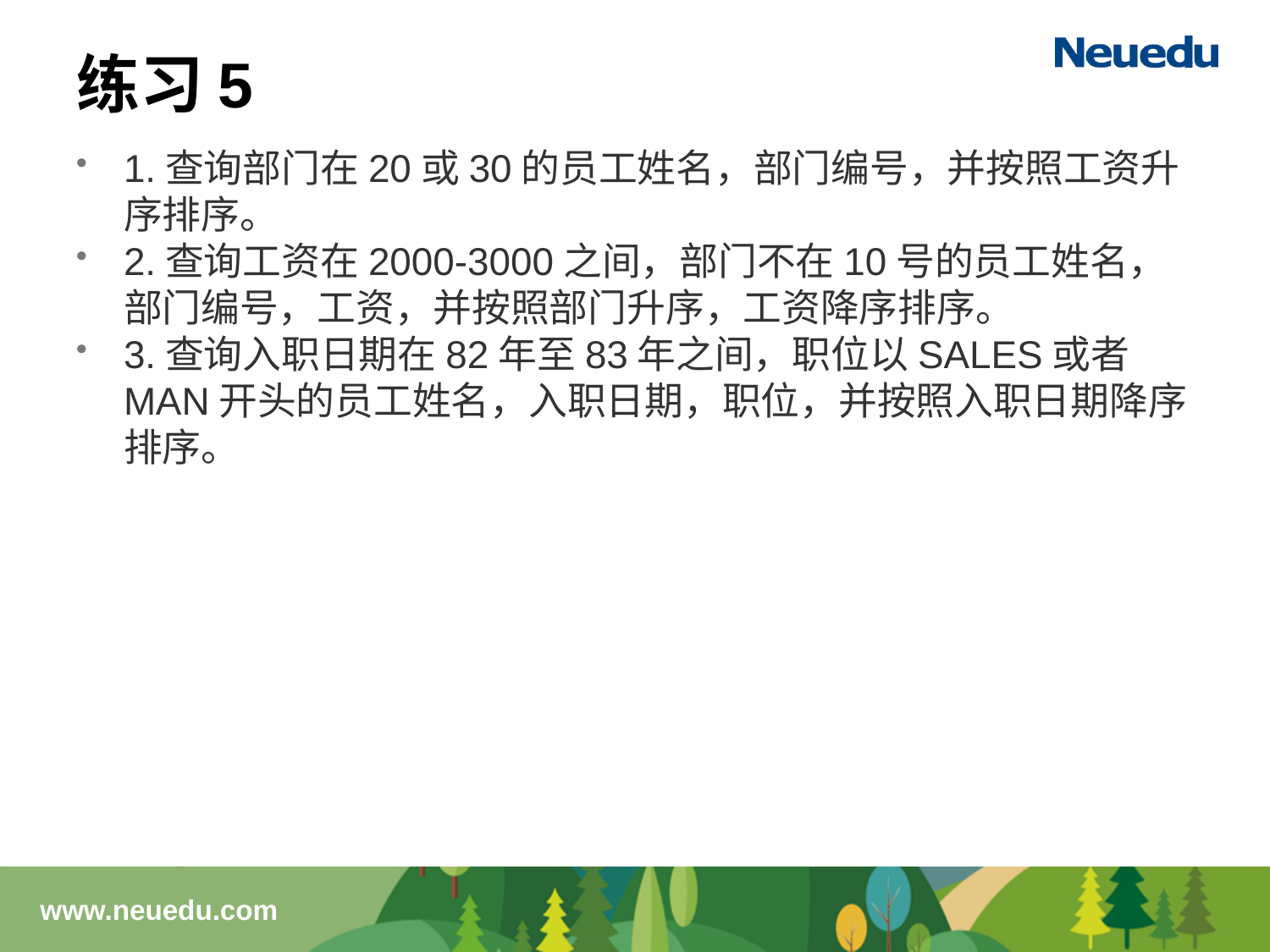

# 练习5
1.查询部门在20或30的员工姓名，部门编号，并按照工资升序排序。
2.查询工资在2000-3000之间，部门不在10号的员工姓名，部门编号，工资，并按照部门升序，工资降序排序。
3.查询入职日期在82年至83年之间，职位以SALES或者MAN开头的员工姓名，入职日期，职位，并按照入职日期降序排序。